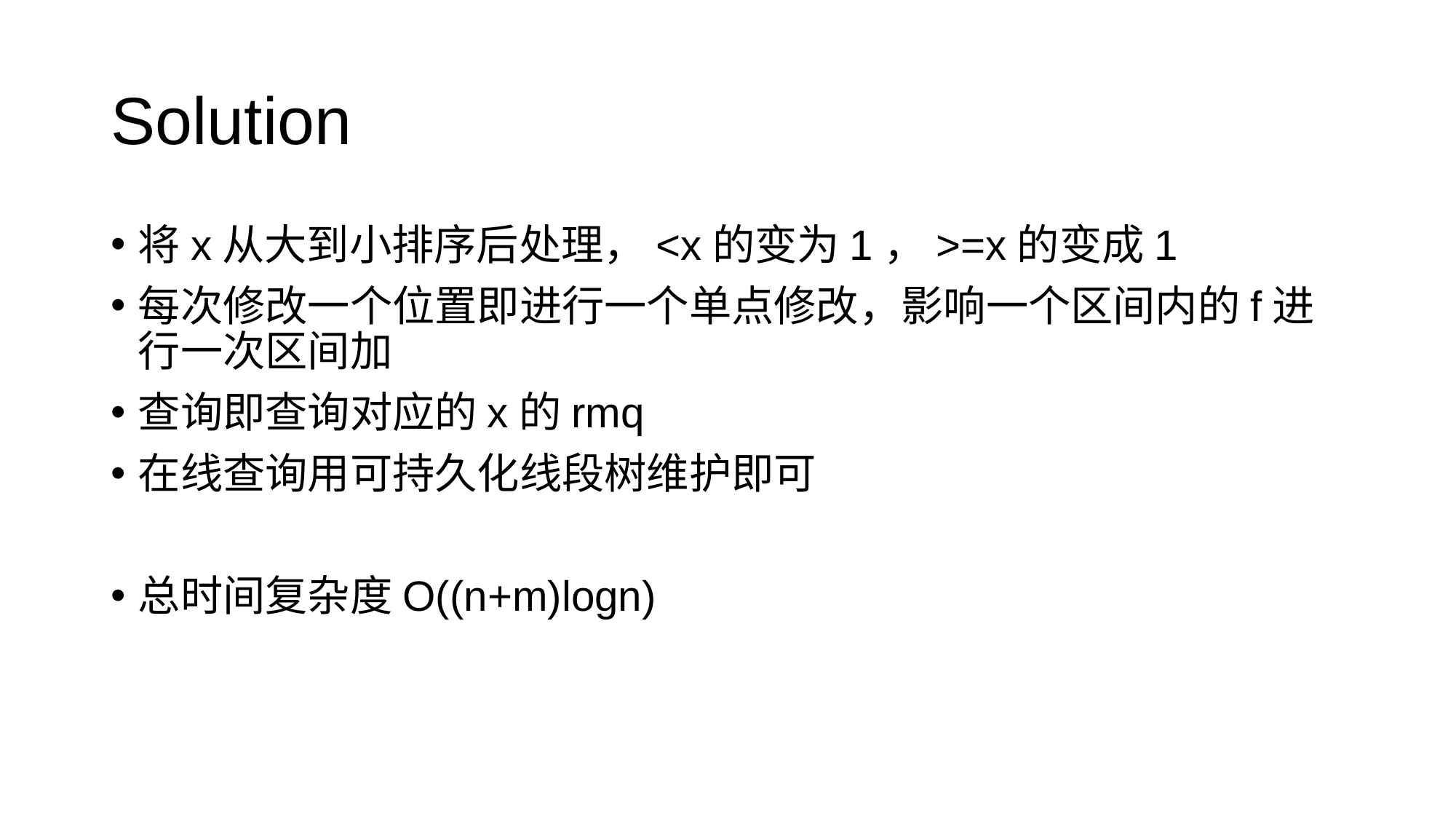

# Solution
将x从大到小排序后处理，<x的变为1，>=x的变成1
每次修改一个位置即进行一个单点修改，影响一个区间内的f进行一次区间加
查询即查询对应的x的rmq
在线查询用可持久化线段树维护即可

总时间复杂度O((n+m)logn)